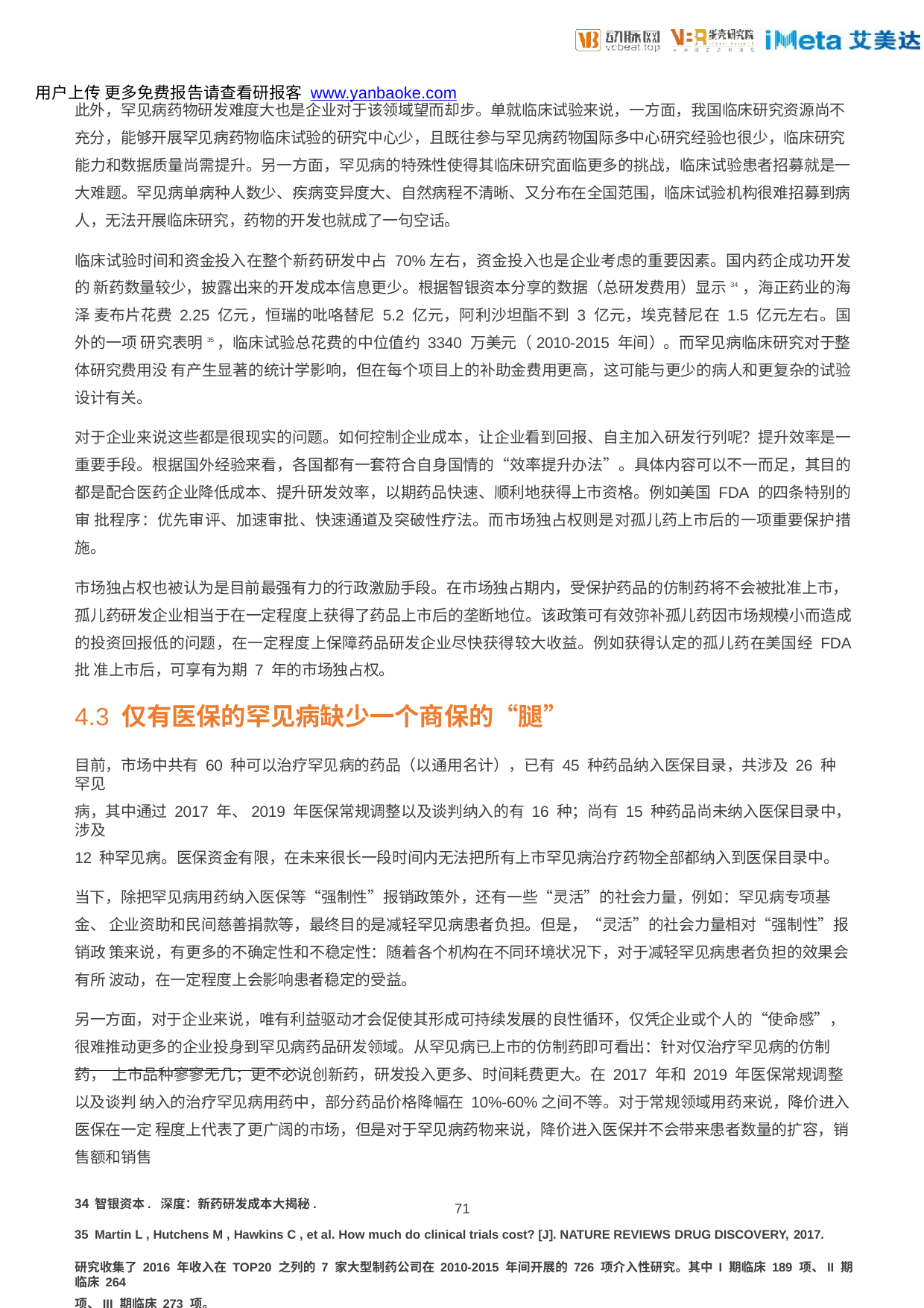

用户上传 更多免费报告请查看研报客 www.yanbaoke.com
此外，罕见病药物研发难度大也是企业对于该领域望而却步。单就临床试验来说，一方面，我国临床研究资源尚不
充分，能够开展罕见病药物临床试验的研究中心少，且既往参与罕见病药物国际多中心研究经验也很少，临床研究
能力和数据质量尚需提升。另一方面，罕见病的特殊性使得其临床研究面临更多的挑战，临床试验患者招募就是一 大难题。罕见病单病种人数少、疾病变异度大、自然病程不清晰、又分布在全国范围，临床试验机构很难招募到病 人，无法开展临床研究，药物的开发也就成了一句空话。
临床试验时间和资金投入在整个新药研发中占 70%左右，资金投入也是企业考虑的重要因素。国内药企成功开发的 新药数量较少，披露出来的开发成本信息更少。根据智银资本分享的数据（总研发费用）显示34 ，海正药业的海泽 麦布片花费 2.25 亿元，恒瑞的吡咯替尼 5.2 亿元，阿利沙坦酯不到 3 亿元，埃克替尼在 1.5 亿元左右。国外的一项 研究表明35，临床试验总花费的中位值约 3340 万美元（2010-2015 年间）。而罕见病临床研究对于整体研究费用没 有产生显著的统计学影响，但在每个项目上的补助金费用更高，这可能与更少的病人和更复杂的试验设计有关。
对于企业来说这些都是很现实的问题。如何控制企业成本，让企业看到回报、自主加入研发行列呢？提升效率是一 重要手段。根据国外经验来看，各国都有一套符合自身国情的“效率提升办法”。具体内容可以不一而足，其目的 都是配合医药企业降低成本、提升研发效率，以期药品快速、顺利地获得上市资格。例如美国 FDA 的四条特别的审 批程序：优先审评、加速审批、快速通道及突破性疗法。而市场独占权则是对孤儿药上市后的一项重要保护措施。
市场独占权也被认为是目前最强有力的行政激励手段。在市场独占期内，受保护药品的仿制药将不会被批准上市，  孤儿药研发企业相当于在一定程度上获得了药品上市后的垄断地位。该政策可有效弥补孤儿药因市场规模小而造成 的投资回报低的问题，在一定程度上保障药品研发企业尽快获得较大收益。例如获得认定的孤儿药在美国经 FDA 批 准上市后，可享有为期 7 年的市场独占权。

4.3 仅有医保的罕见病缺少一个商保的“腿”
目前，市场中共有 60 种可以治疗罕见病的药品（以通用名计），已有 45 种药品纳入医保目录，共涉及 26 种罕见
病，其中通过 2017 年、2019 年医保常规调整以及谈判纳入的有 16 种；尚有 15 种药品尚未纳入医保目录中，涉及
12 种罕见病。医保资金有限，在未来很长一段时间内无法把所有上市罕见病治疗药物全部都纳入到医保目录中。
当下，除把罕见病用药纳入医保等“强制性”报销政策外，还有一些“灵活”的社会力量，例如：罕见病专项基金、 企业资助和民间慈善捐款等，最终目的是减轻罕见病患者负担。但是，“灵活”的社会力量相对“强制性”报销政 策来说，有更多的不确定性和不稳定性：随着各个机构在不同环境状况下，对于减轻罕见病患者负担的效果会有所 波动，在一定程度上会影响患者稳定的受益。
另一方面，对于企业来说，唯有利益驱动才会促使其形成可持续发展的良性循环，仅凭企业或个人的“使命感”，  很难推动更多的企业投身到罕见病药品研发领域。从罕见病已上市的仿制药即可看出：针对仅治疗罕见病的仿制药，  上市品种寥寥无几；更不必说创新药，研发投入更多、时间耗费更大。在 2017 年和 2019 年医保常规调整以及谈判 纳入的治疗罕见病用药中，部分药品价格降幅在 10%-60%之间不等。对于常规领域用药来说，降价进入医保在一定 程度上代表了更广阔的市场，但是对于罕见病药物来说，降价进入医保并不会带来患者数量的扩容，销售额和销售

智银资本. 深度：新药研发成本大揭秘.

Martin L , Hutchens M , Hawkins C , et al. How much do clinical trials cost? [J]. NATURE REVIEWS DRUG DISCOVERY, 2017.

研究收集了 2016 年收入在 TOP20 之列的 7 家大型制药公司在 2010-2015 年间开展的 726 项介入性研究。其中 I 期临床 189 项、II 期临床 264
项、III 期临床 273 项。

71